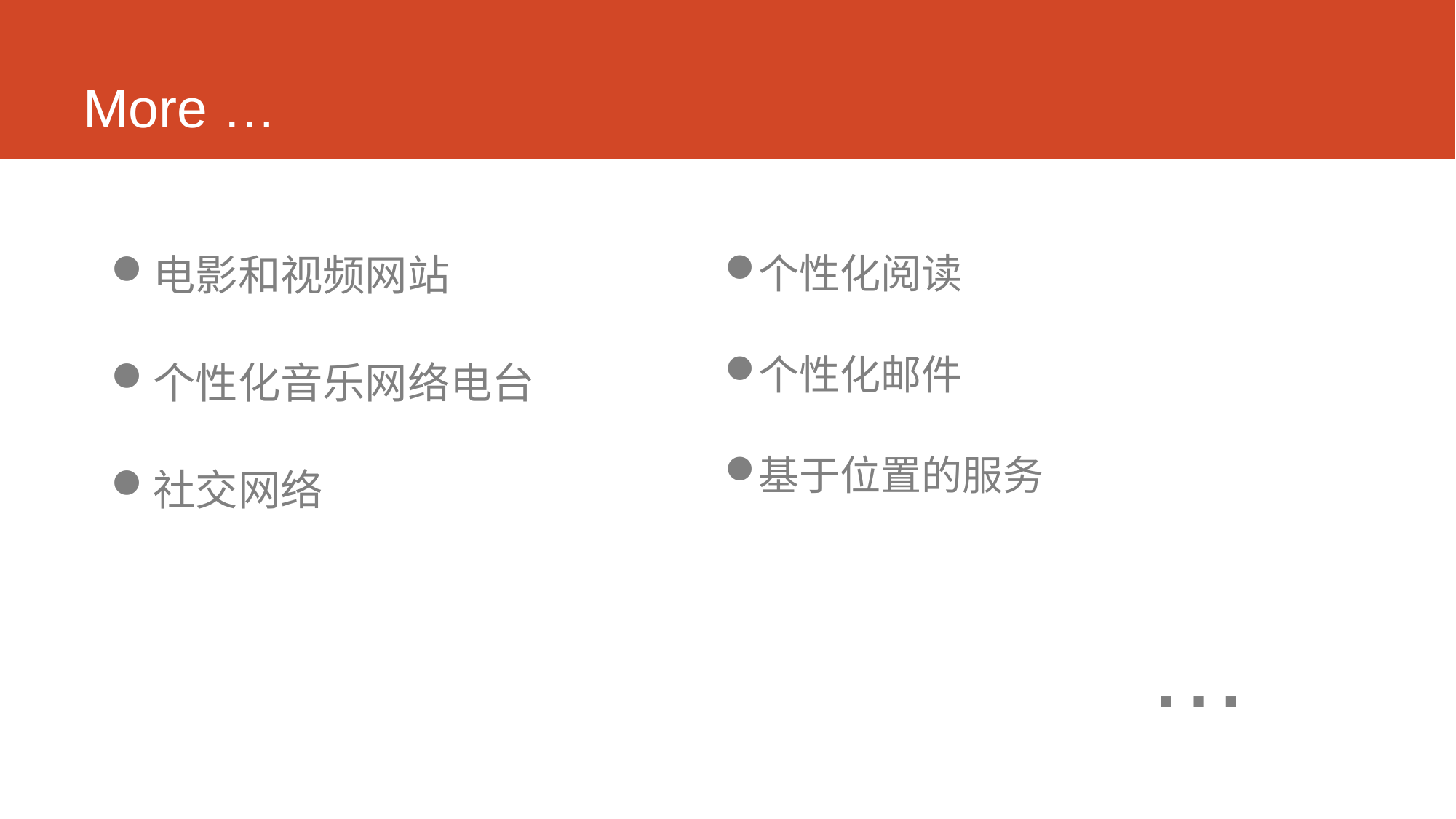

# More …
电影和视频网站
个性化音乐网络电台
社交网络
个性化阅读
个性化邮件
基于位置的服务
…